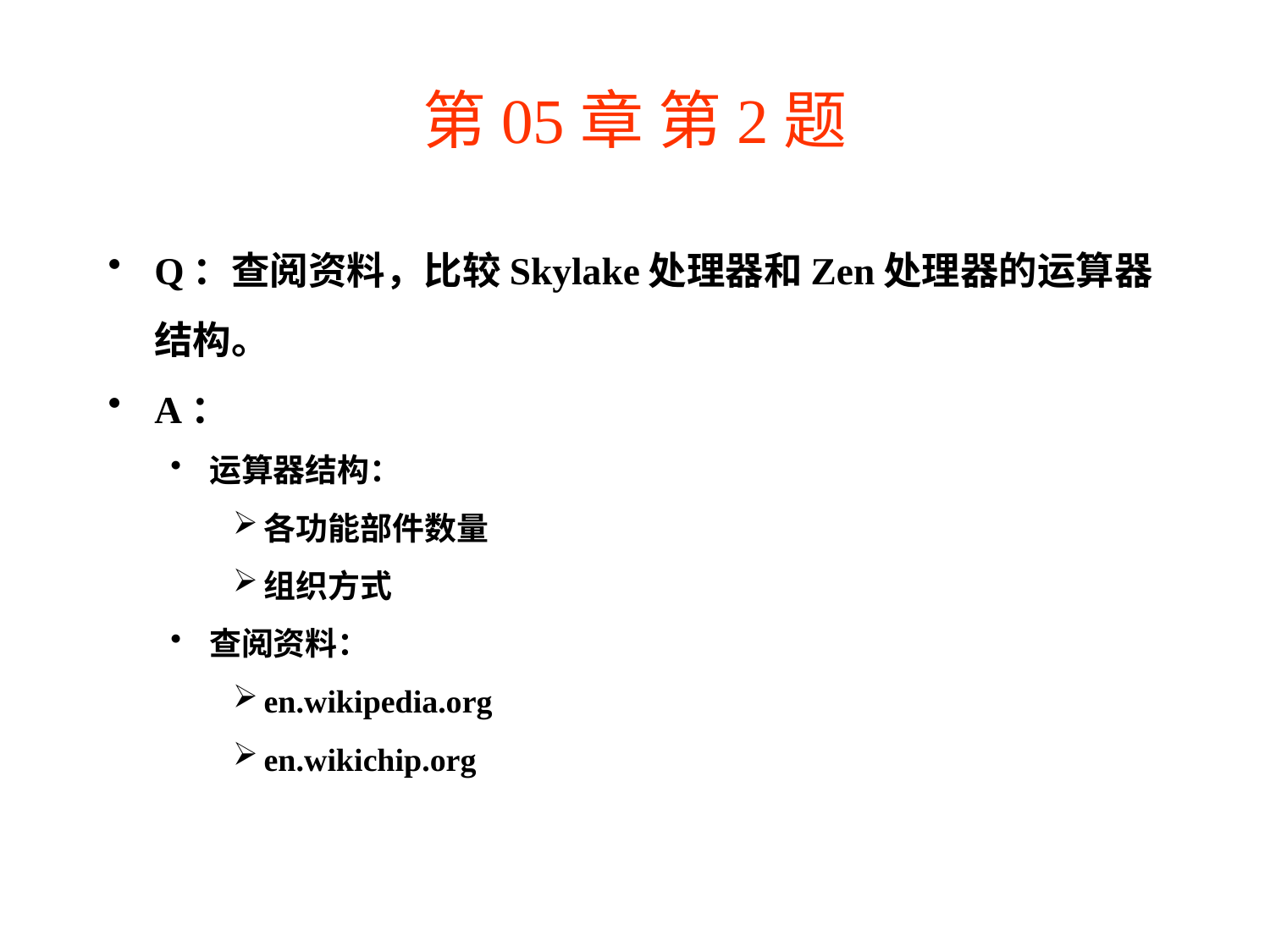

# 第05章 第2题
Q：查阅资料，比较Skylake处理器和Zen处理器的运算器结构。
A：
运算器结构：
各功能部件数量
组织方式
查阅资料：
en.wikipedia.org
en.wikichip.org